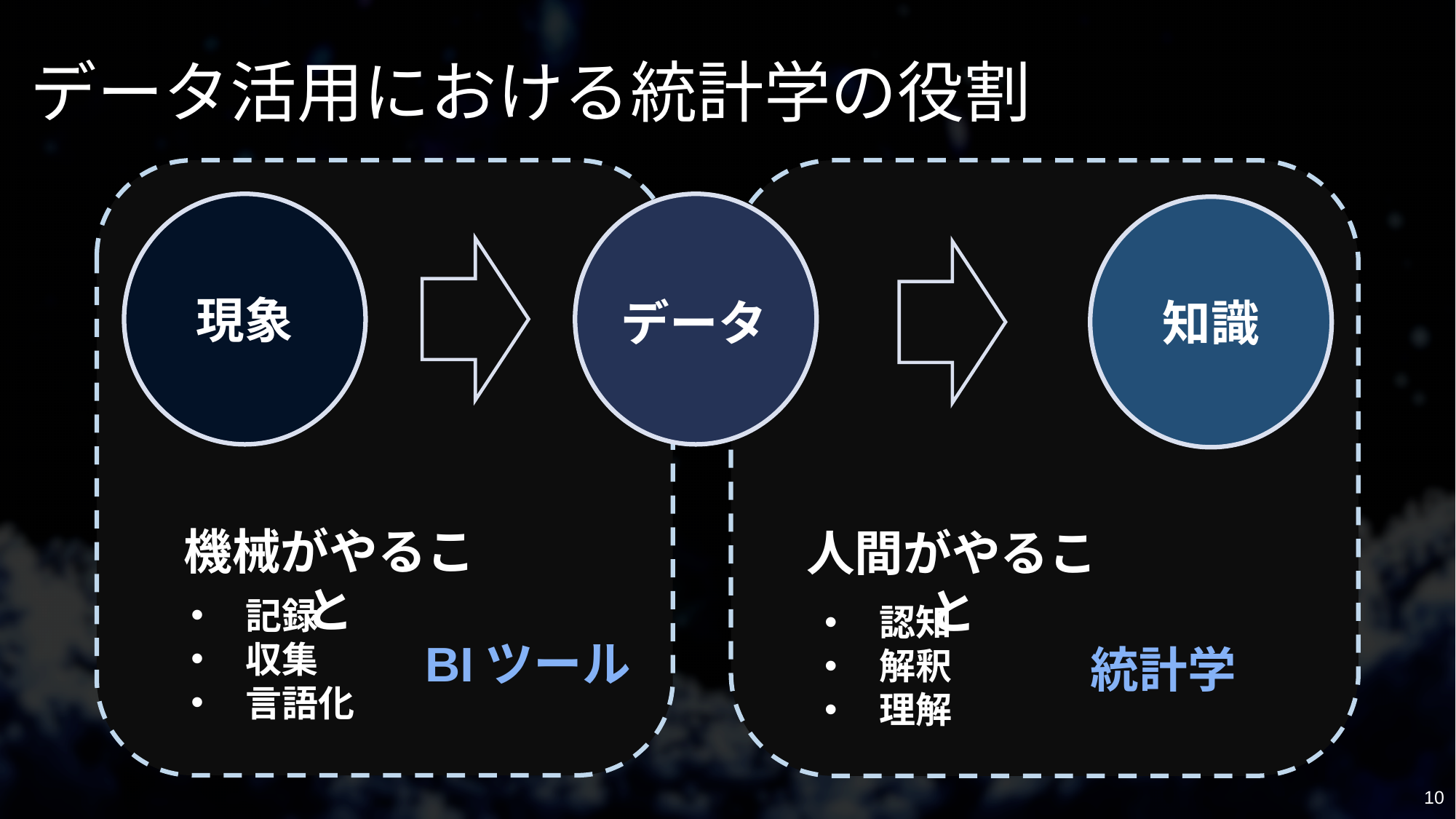

# データ活用における統計学の役割

現象
データ
知識
機械がやること
人間がやること
記録
収集
言語化
認知
解釈
理解
BIツール
統計学
10